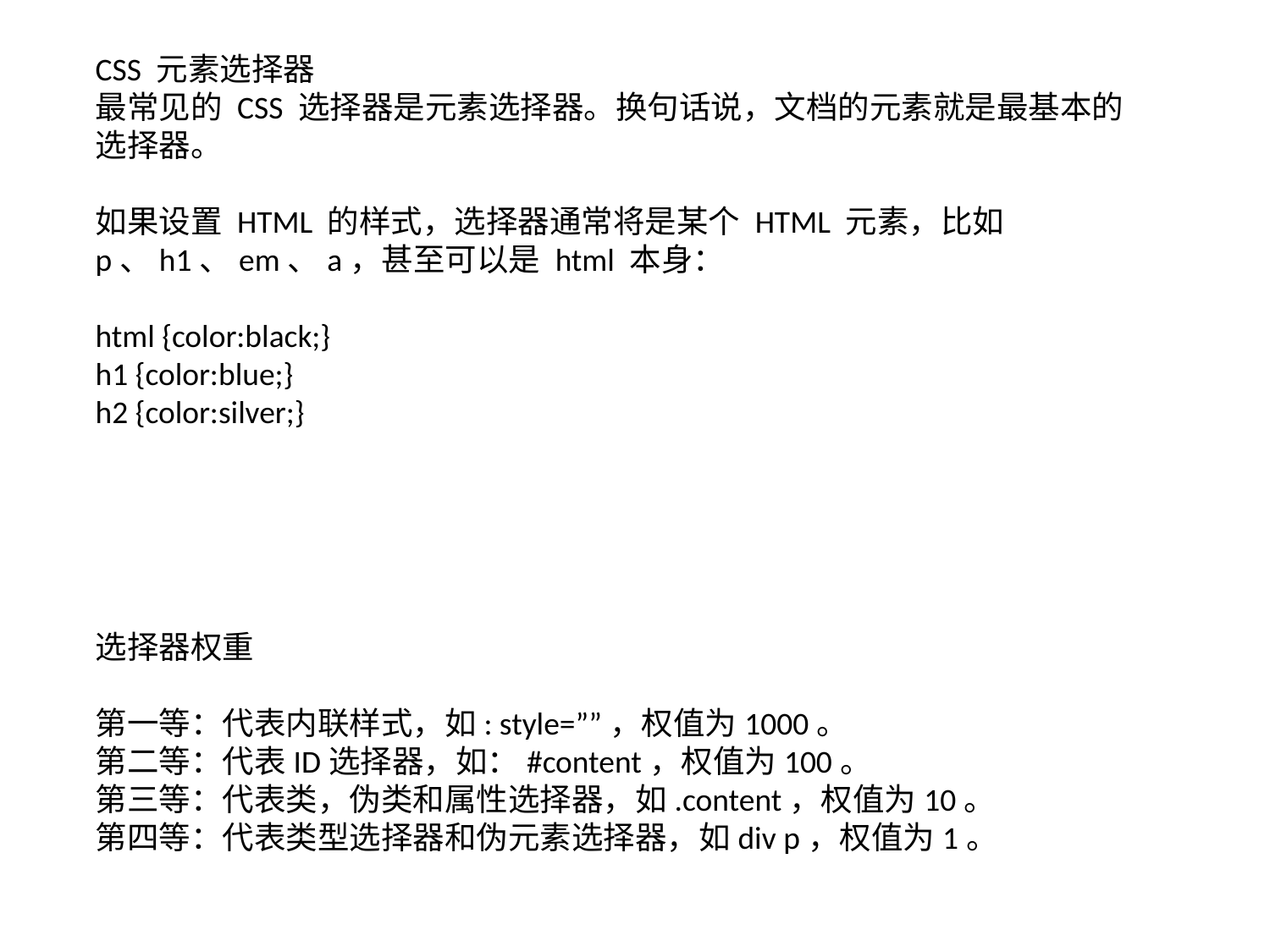

CSS 元素选择器
最常见的 CSS 选择器是元素选择器。换句话说，文档的元素就是最基本的选择器。

如果设置 HTML 的样式，选择器通常将是某个 HTML 元素，比如 p、h1、em、a，甚至可以是 html 本身：

html {color:black;}
h1 {color:blue;}
h2 {color:silver;}

选择器权重

第一等：代表内联样式，如: style=””，权值为1000。
第二等：代表ID选择器，如：#content，权值为100。
第三等：代表类，伪类和属性选择器，如.content，权值为10。
第四等：代表类型选择器和伪元素选择器，如div p，权值为1。